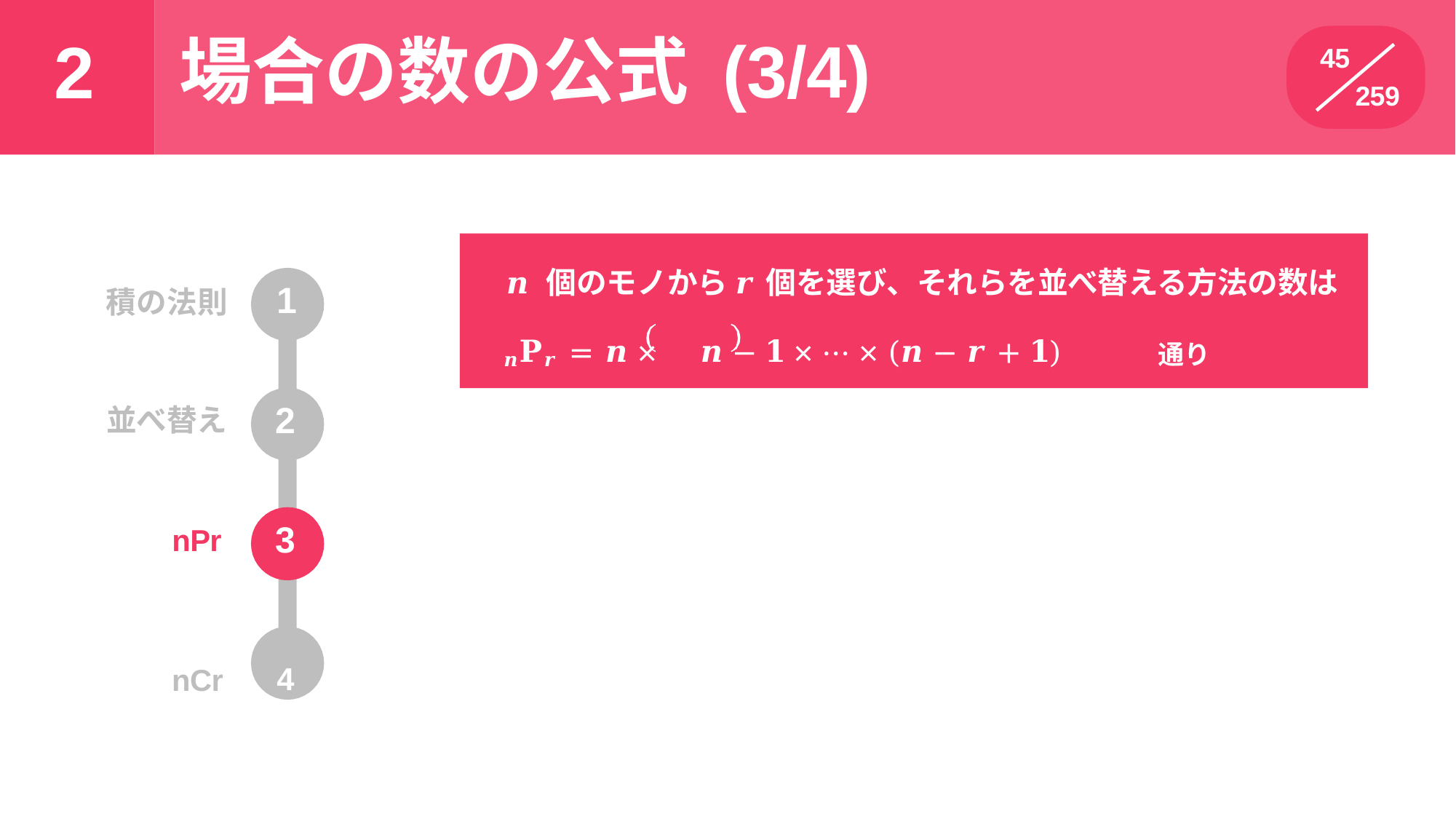

場合の数の公式 (3/4)
# 2
45
259

𝒏 個のモノから 𝒓 個を選び、それらを並べ替える方法の数は
𝒏𝐏𝒓 = 𝒏 ×	𝒏 − 𝟏	× ⋯ × (𝒏 − 𝒓 + 𝟏)	通り

積の法則	1
2
並べ替え

3
nPr

nCr	4